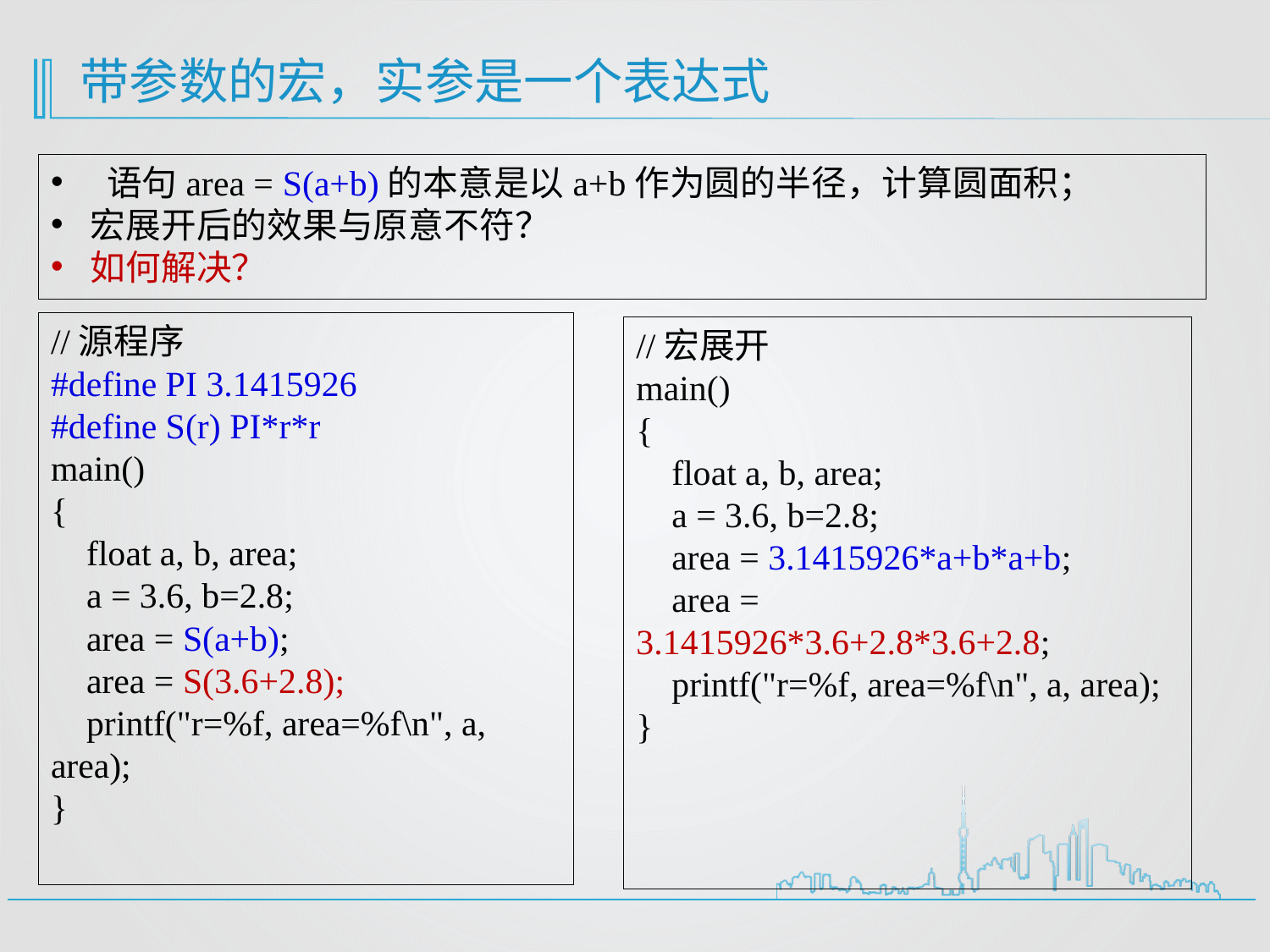

# 带参数的宏，实参是一个表达式
 语句area = S(a+b)的本意是以a+b作为圆的半径，计算圆面积；
宏展开后的效果与原意不符？
如何解决？
//源程序
#define PI 3.1415926
#define S(r) PI*r*r
main()
{
    float a, b, area;
    a = 3.6, b=2.8;
    area = S(a+b);
    area = S(3.6+2.8);
    printf("r=%f, area=%f\n", a, area);
}
//宏展开
main()
{
    float a, b, area;
    a = 3.6, b=2.8;
    area = 3.1415926*a+b*a+b;
    area = 3.1415926*3.6+2.8*3.6+2.8;
    printf("r=%f, area=%f\n", a, area);
}